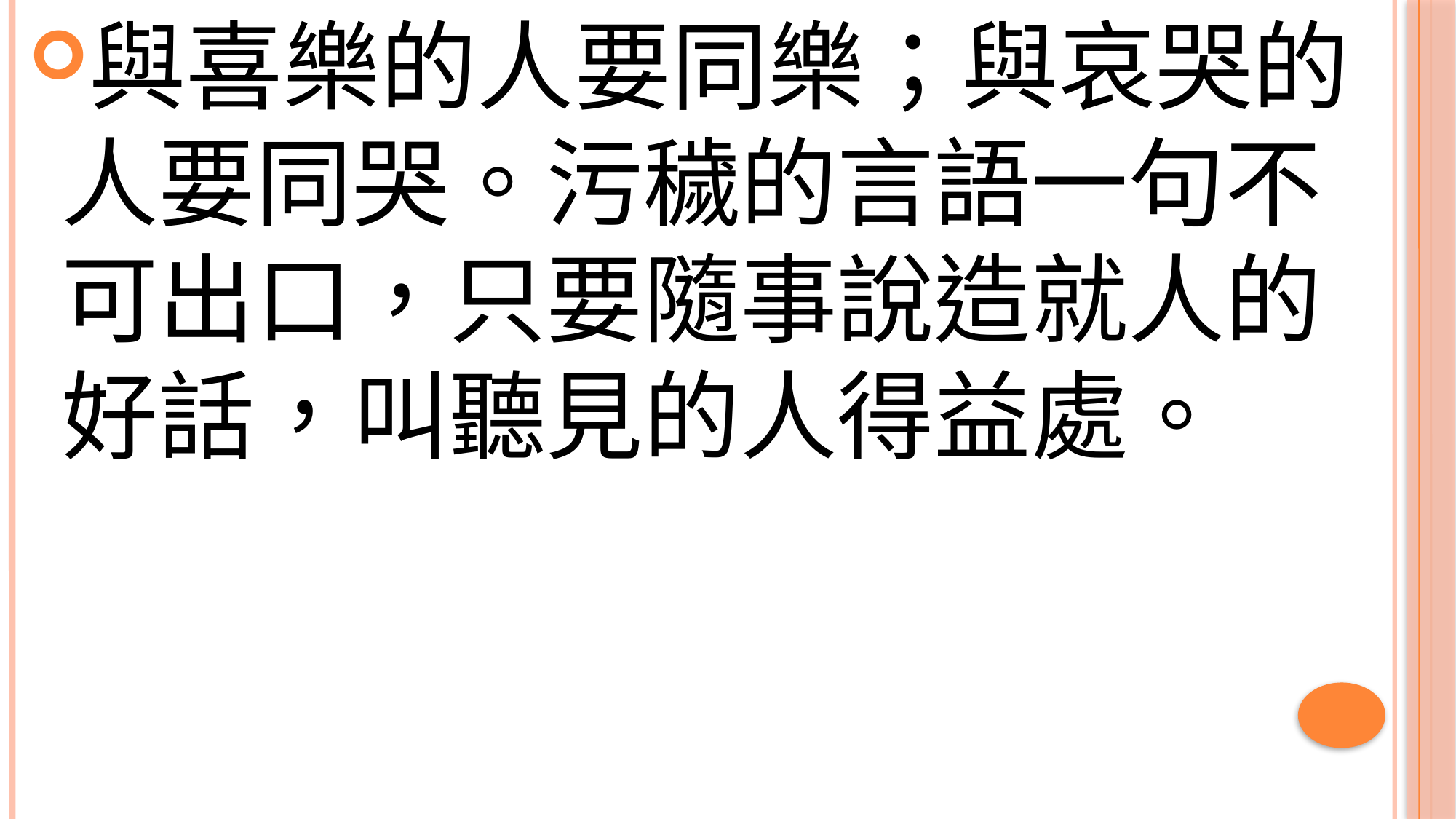

與喜樂的人要同樂；與哀哭的人要同哭。污穢的言語一句不可出口，只要隨事說造就人的好話，叫聽見的人得益處。